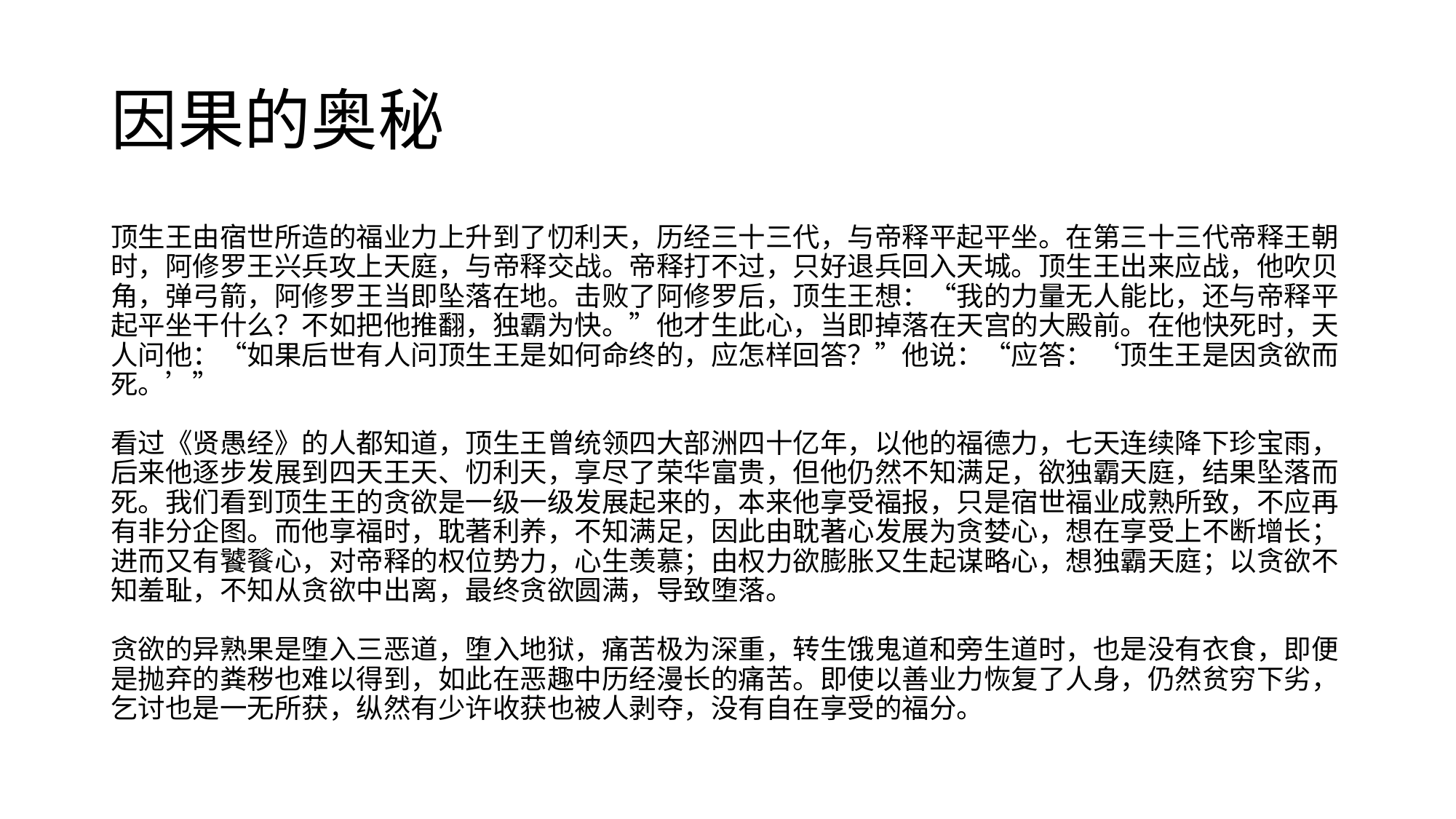

# 因果的奥秘
顶生王由宿世所造的福业力上升到了忉利天，历经三十三代，与帝释平起平坐。在第三十三代帝释王朝时，阿修罗王兴兵攻上天庭，与帝释交战。帝释打不过，只好退兵回入天城。顶生王出来应战，他吹贝角，弹弓箭，阿修罗王当即坠落在地。击败了阿修罗后，顶生王想：“我的力量无人能比，还与帝释平起平坐干什么？不如把他推翻，独霸为快。”他才生此心，当即掉落在天宫的大殿前。在他快死时，天人问他：“如果后世有人问顶生王是如何命终的，应怎样回答？”他说：“应答：‘顶生王是因贪欲而死。’”

看过《贤愚经》的人都知道，顶生王曾统领四大部洲四十亿年，以他的福德力，七天连续降下珍宝雨，后来他逐步发展到四天王天、忉利天，享尽了荣华富贵，但他仍然不知满足，欲独霸天庭，结果坠落而死。我们看到顶生王的贪欲是一级一级发展起来的，本来他享受福报，只是宿世福业成熟所致，不应再有非分企图。而他享福时，耽著利养，不知满足，因此由耽著心发展为贪婪心，想在享受上不断增长；进而又有饕餮心，对帝释的权位势力，心生羡慕；由权力欲膨胀又生起谋略心，想独霸天庭；以贪欲不知羞耻，不知从贪欲中出离，最终贪欲圆满，导致堕落。

贪欲的异熟果是堕入三恶道，堕入地狱，痛苦极为深重，转生饿鬼道和旁生道时，也是没有衣食，即便是抛弃的粪秽也难以得到，如此在恶趣中历经漫长的痛苦。即使以善业力恢复了人身，仍然贫穷下劣，乞讨也是一无所获，纵然有少许收获也被人剥夺，没有自在享受的福分。